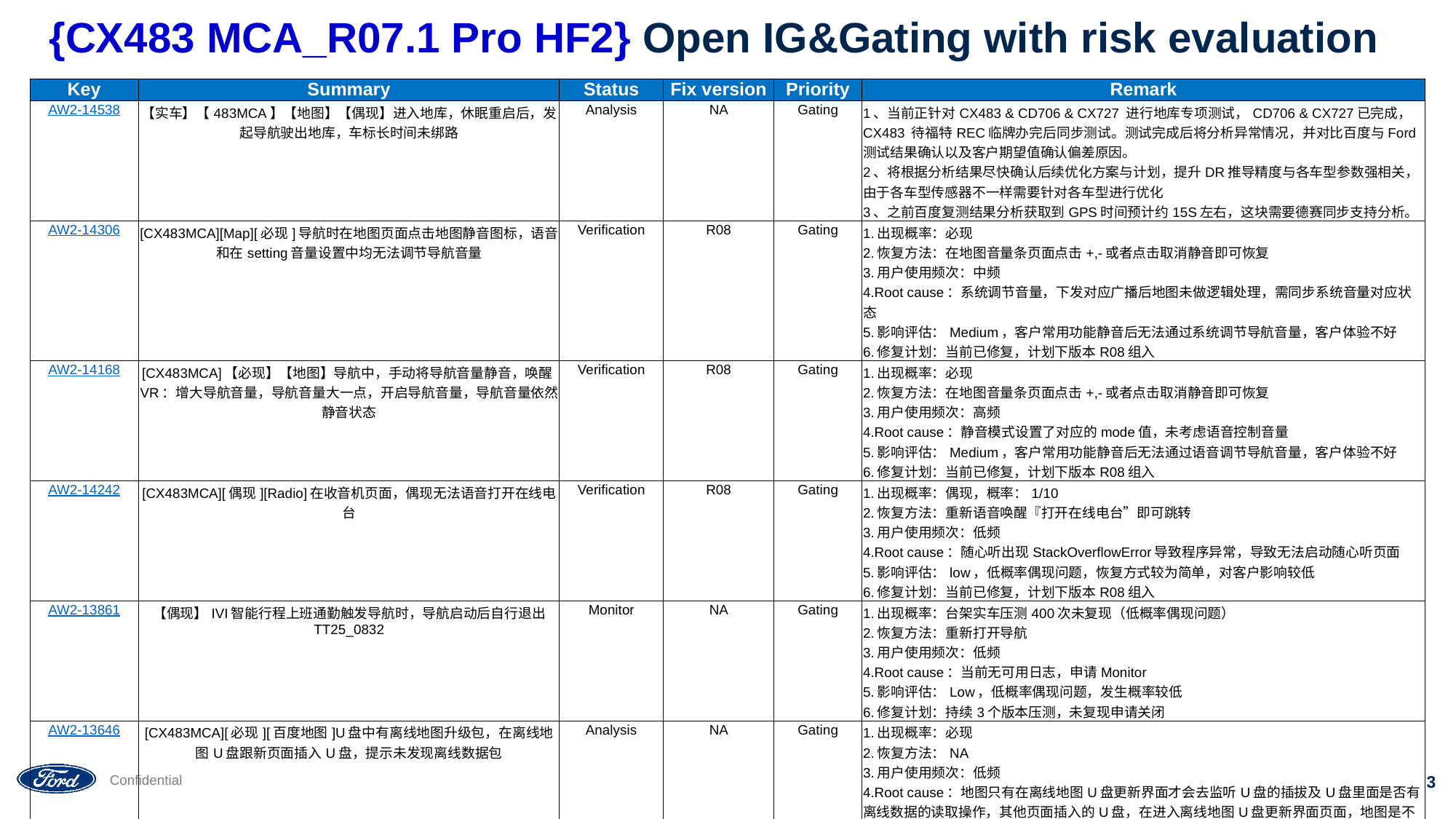

# {CX483 MCA_R07.1 Pro HF2} Open IG&Gating with risk evaluation
| Key | Summary | Status | Fix version | Priority | Remark |
| --- | --- | --- | --- | --- | --- |
| AW2-14538 | 【实车】【483MCA】【地图】【偶现】进入地库，休眠重启后，发起导航驶出地库，车标长时间未绑路 | Analysis | NA | Gating | 1、当前正针对CX483 & CD706 & CX727 进行地库专项测试，CD706 & CX727已完成，CX483 待福特REC临牌办完后同步测试。测试完成后将分析异常情况，并对比百度与Ford测试结果确认以及客户期望值确认偏差原因。 2、将根据分析结果尽快确认后续优化方案与计划，提升DR推导精度与各车型参数强相关，由于各车型传感器不一样需要针对各车型进行优化 3、之前百度复测结果分析获取到GPS时间预计约15S左右，这块需要德赛同步支持分析。 |
| AW2-14306 | [CX483MCA][Map][必现]导航时在地图页面点击地图静音图标，语音和在setting音量设置中均无法调节导航音量 | Verification | R08 | Gating | 1.出现概率：必现 2.恢复方法：在地图音量条页面点击+,-或者点击取消静音即可恢复 3.用户使用频次：中频 4.Root cause：系统调节音量，下发对应广播后地图未做逻辑处理，需同步系统音量对应状态 5.影响评估：Medium，客户常用功能静音后无法通过系统调节导航音量，客户体验不好 6.修复计划：当前已修复，计划下版本R08组入 |
| AW2-14168 | [CX483MCA]【必现】【地图】导航中，手动将导航音量静音，唤醒VR：增大导航音量，导航音量大一点，开启导航音量，导航音量依然静音状态 | Verification | R08 | Gating | 1.出现概率：必现 2.恢复方法：在地图音量条页面点击+,-或者点击取消静音即可恢复 3.用户使用频次：高频 4.Root cause：静音模式设置了对应的mode值，未考虑语音控制音量 5.影响评估：Medium，客户常用功能静音后无法通过语音调节导航音量，客户体验不好 6.修复计划：当前已修复，计划下版本R08组入 |
| AW2-14242 | [CX483MCA][偶现][Radio]在收音机页面，偶现无法语音打开在线电台 | Verification | R08 | Gating | 1.出现概率：偶现，概率：1/10 2.恢复方法：重新语音唤醒『打开在线电台”即可跳转 3.用户使用频次：低频 4.Root cause：随心听出现StackOverflowError导致程序异常，导致无法启动随心听页面 5.影响评估：low，低概率偶现问题，恢复方式较为简单，对客户影响较低 6.修复计划：当前已修复，计划下版本R08组入 |
| AW2-13861 | 【偶现】IVI智能行程上班通勤触发导航时，导航启动后自行退出 TT25\_0832 | Monitor | NA | Gating | 1.出现概率：台架实车压测400次未复现（低概率偶现问题） 2.恢复方法：重新打开导航 3.用户使用频次：低频 4.Root cause：当前无可用日志，申请Monitor 5.影响评估：Low，低概率偶现问题，发生概率较低 6.修复计划：持续3个版本压测，未复现申请关闭 |
| AW2-13646 | [CX483MCA][必现][百度地图]U盘中有离线地图升级包，在离线地图U盘跟新页面插入U盘，提示未发现离线数据包 | Analysis | NA | Gating | 1.出现概率：必现 2.恢复方法：NA 3.用户使用频次：低频 4.Root cause：地图只有在离线地图U盘更新界面才会去监听U盘的插拔及U盘里面是否有离线数据的读取操作，其他页面插入的U盘，在进入离线地图U盘更新界面页面，地图是不会有监听到的，当然也不会有读取U盘的操作，当前地图监听U盘机制不合理，需优化处理 5.影响评估：Low 6.修复计划：目前正在优化地图监听U盘逻辑，计划R08组入 |